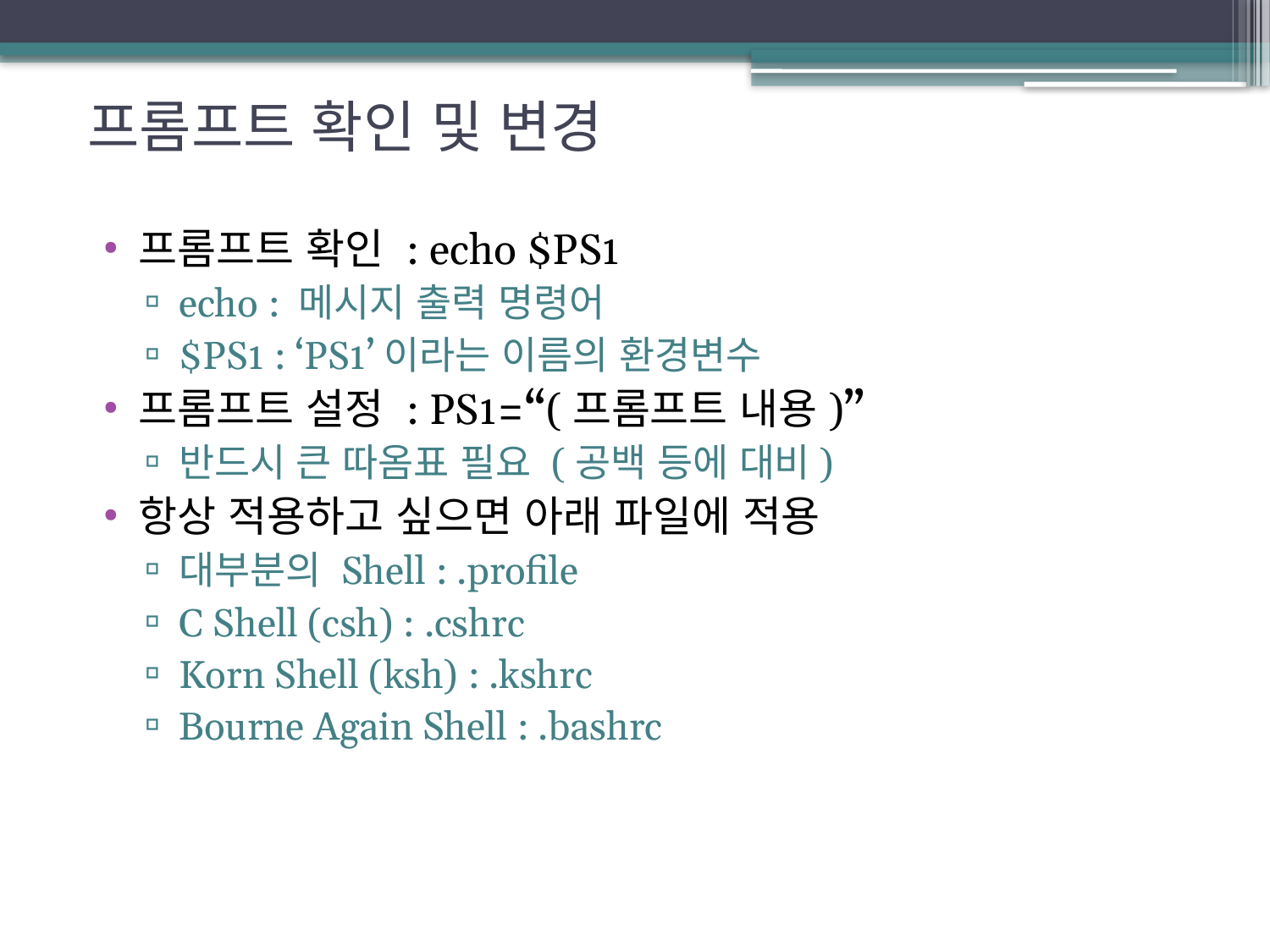

# 프롬프트 확인 및 변경
프롬프트 확인 : echo $PS1
echo : 메시지 출력 명령어
$PS1 : ‘PS1’이라는 이름의 환경변수
프롬프트 설정 : PS1=“(프롬프트 내용)”
반드시 큰 따옴표 필요 (공백 등에 대비)
항상 적용하고 싶으면 아래 파일에 적용
대부분의 Shell : .profile
C Shell (csh) : .cshrc
Korn Shell (ksh) : .kshrc
Bourne Again Shell : .bashrc